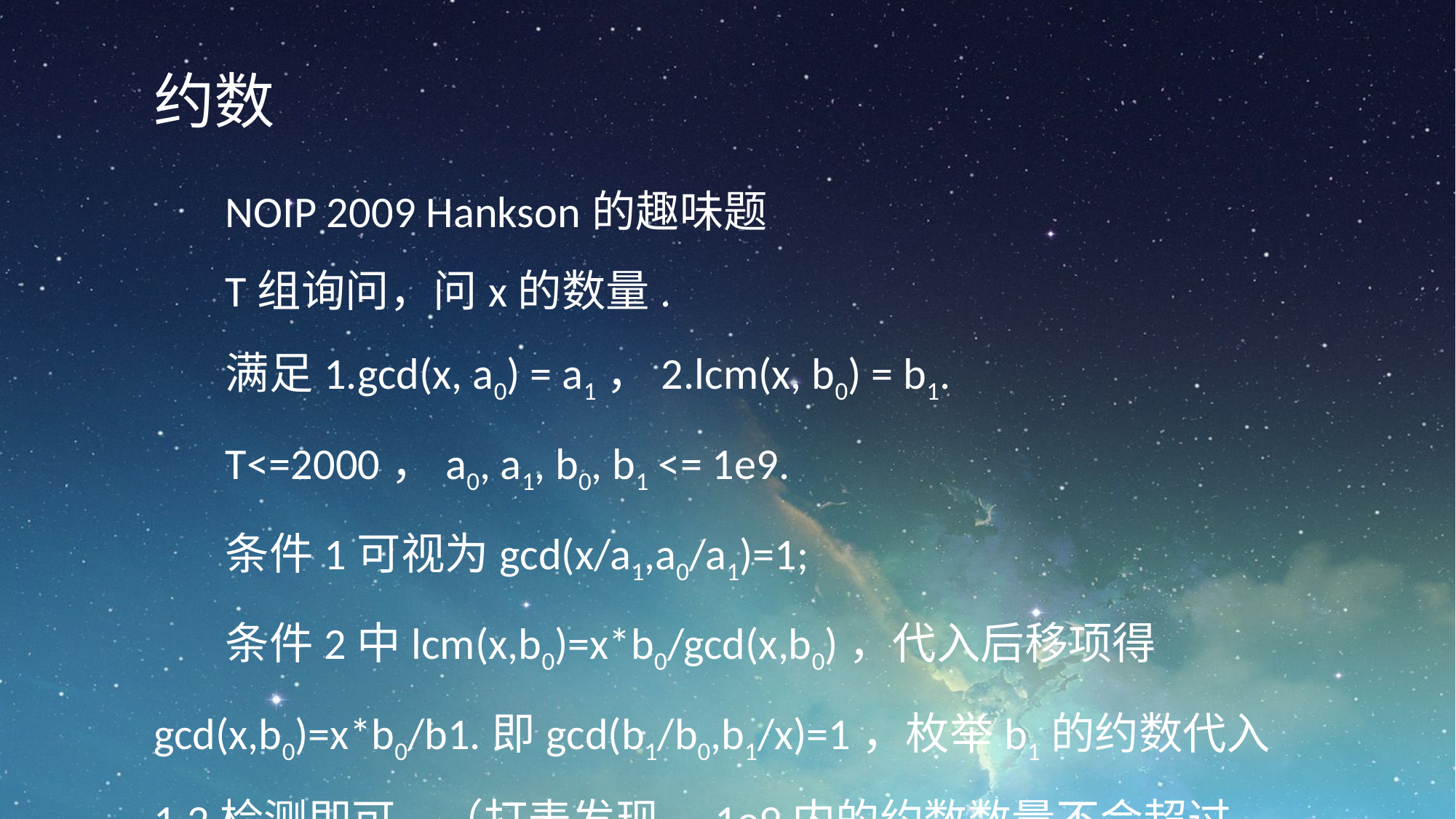

约数
NOIP 2009 Hankson的趣味题
T组询问，问x的数量.
满足1.gcd(x, a0) = a1，2.lcm(x, b0) = b1.
T<=2000，a0, a1, b0, b1 <= 1e9.
条件1可视为gcd(x/a1,a0/a1)=1;
条件2中lcm(x,b0)=x*b0/gcd(x,b0)，代入后移项得gcd(x,b0)=x*b0/b1.即gcd(b1/b0,b1/x)=1，枚举b1的约数代入1,2检测即可。（打表发现，1e9内的约数数量不会超过2000）